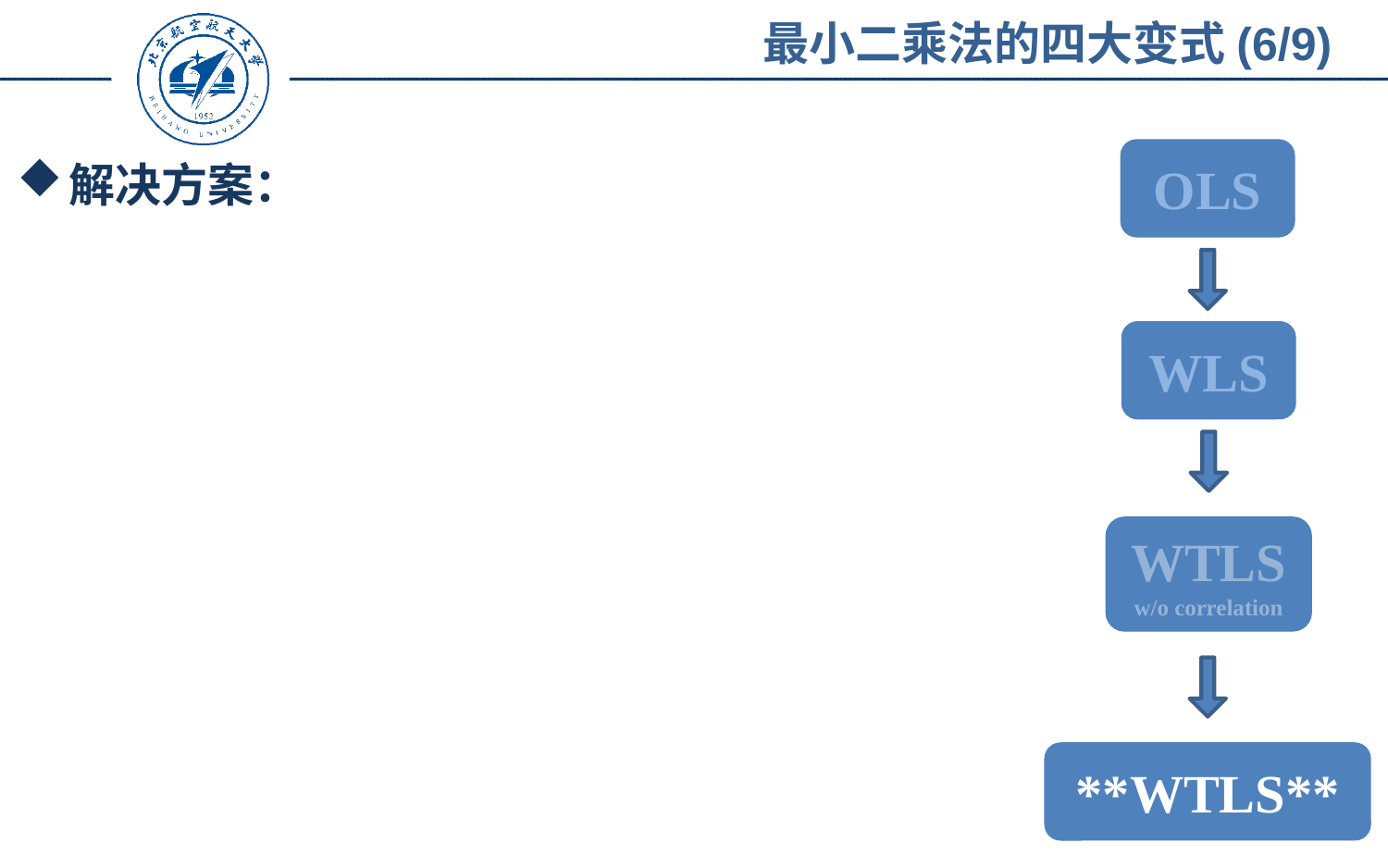

最小二乘法的四大变式(6/9)
OLS
解决方案：

WLS

WTLS
w/o correlation

**WTLS**